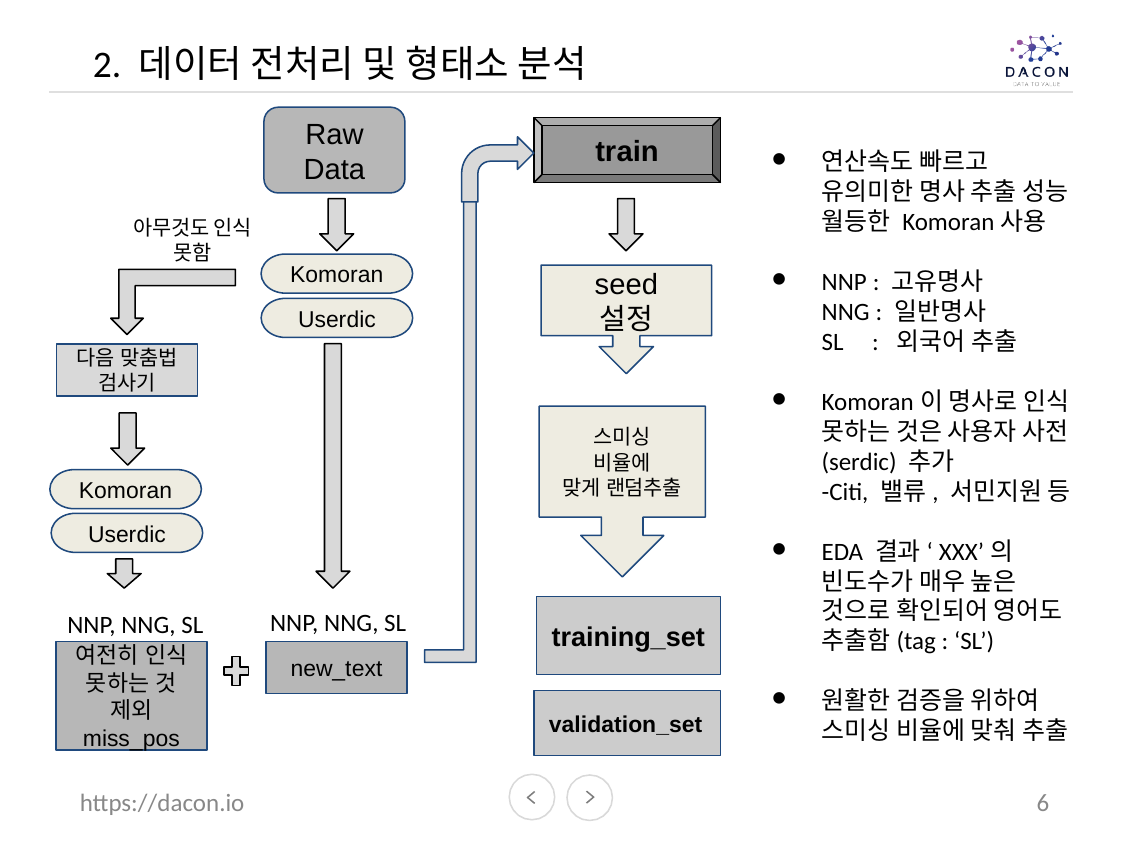

2. 데이터 전처리 및 형태소 분석
Raw Data
train
연산속도 빠르고
유의미한 명사 추출 성능 월등한 Komoran사용

NNP : 고유명사
NNG : 일반명사
SL     :  외국어 추출

Komoran이 명사로 인식 못하는 것은 사용자 사전(serdic) 추가
-Citi, 밸류, 서민지원 등

EDA 결과 ‘XXX’의 빈도수가 매우 높은 것으로 확인되어 영어도 추출함(tag : ‘SL’)

원활한 검증을 위하여 스미싱 비율에 맞춰 추출

아무것도 인식 못함
Komoran
seed
설정

Userdic
다음 맞춤법 검사기

스미싱
비율에
맞게 랜덤추출

Komoran
Userdic

NNP, NNG, SL

NNP, NNG, SL

training_set
여전히 인식 못하는 것 제외
miss_pos
new_text

validation_set
https://dacon.io
6